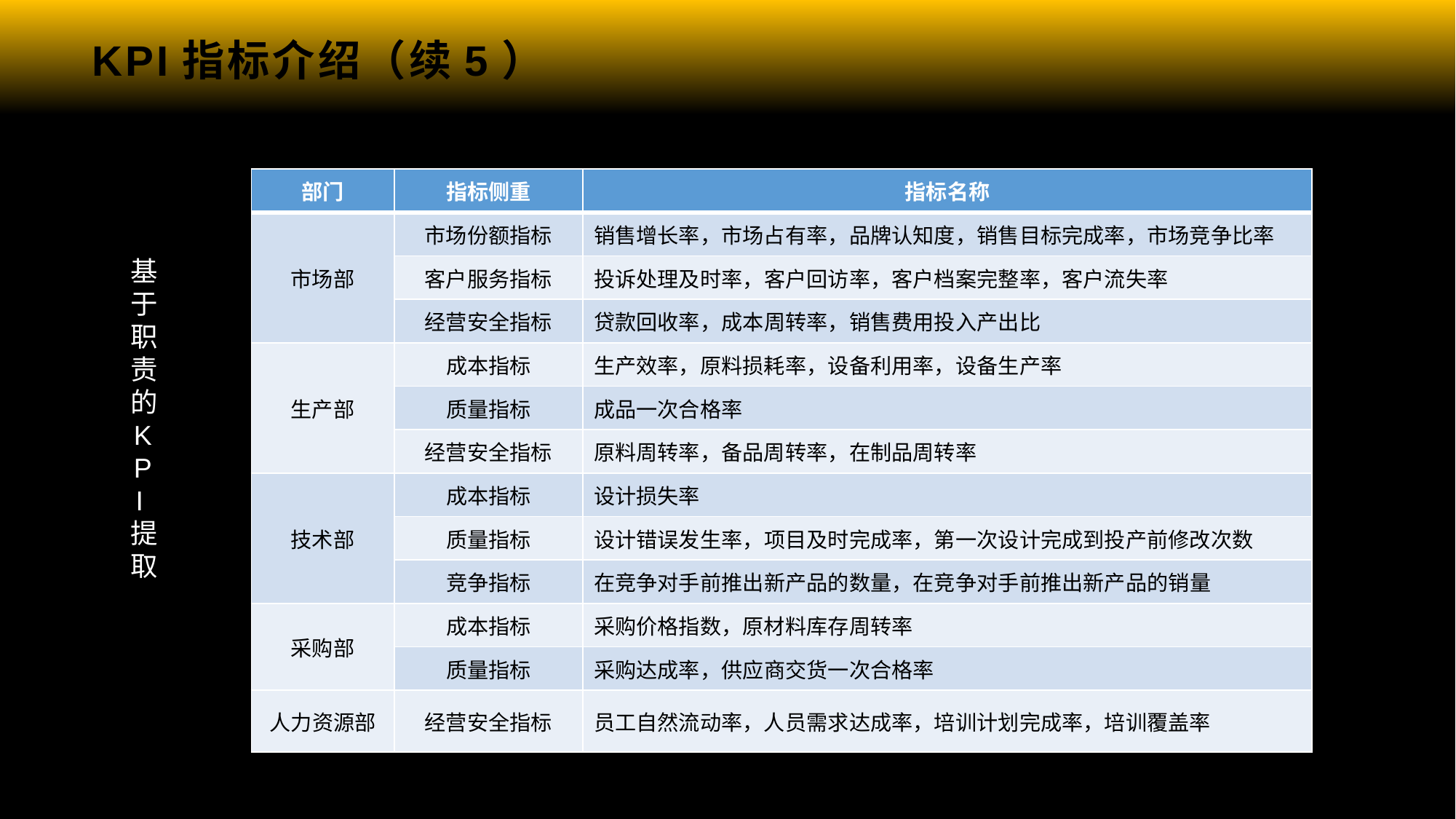

# KPI指标介绍（续5）
| 部门 | 指标侧重 | 指标名称 |
| --- | --- | --- |
| 市场部 | 市场份额指标 | 销售增长率，市场占有率，品牌认知度，销售目标完成率，市场竞争比率 |
|  | 客户服务指标 | 投诉处理及时率，客户回访率，客户档案完整率，客户流失率 |
|  | 经营安全指标 | 贷款回收率，成本周转率，销售费用投入产出比 |
| 生产部 | 成本指标 | 生产效率，原料损耗率，设备利用率，设备生产率 |
|  | 质量指标 | 成品一次合格率 |
|  | 经营安全指标 | 原料周转率，备品周转率，在制品周转率 |
| 技术部 | 成本指标 | 设计损失率 |
|  | 质量指标 | 设计错误发生率，项目及时完成率，第一次设计完成到投产前修改次数 |
|  | 竞争指标 | 在竞争对手前推出新产品的数量，在竞争对手前推出新产品的销量 |
| 采购部 | 成本指标 | 采购价格指数，原材料库存周转率 |
|  | 质量指标 | 采购达成率，供应商交货一次合格率 |
| 人力资源部 | 经营安全指标 | 员工自然流动率，人员需求达成率，培训计划完成率，培训覆盖率 |
基于职责的KPI提取